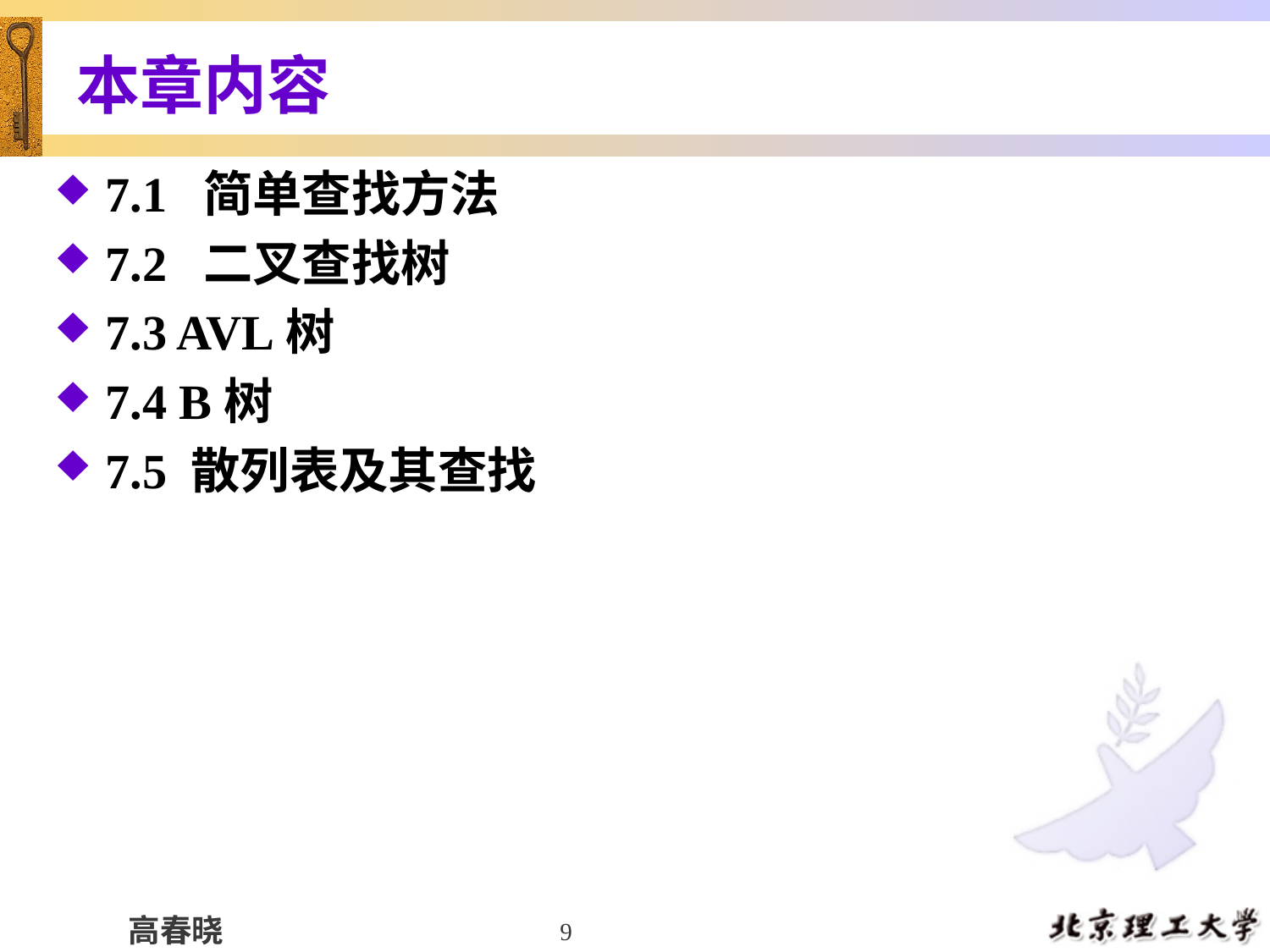

# 本章内容
7.1  简单查找方法
7.2  二叉查找树
7.3 AVL树
7.4 B树
7.5 散列表及其查找
9